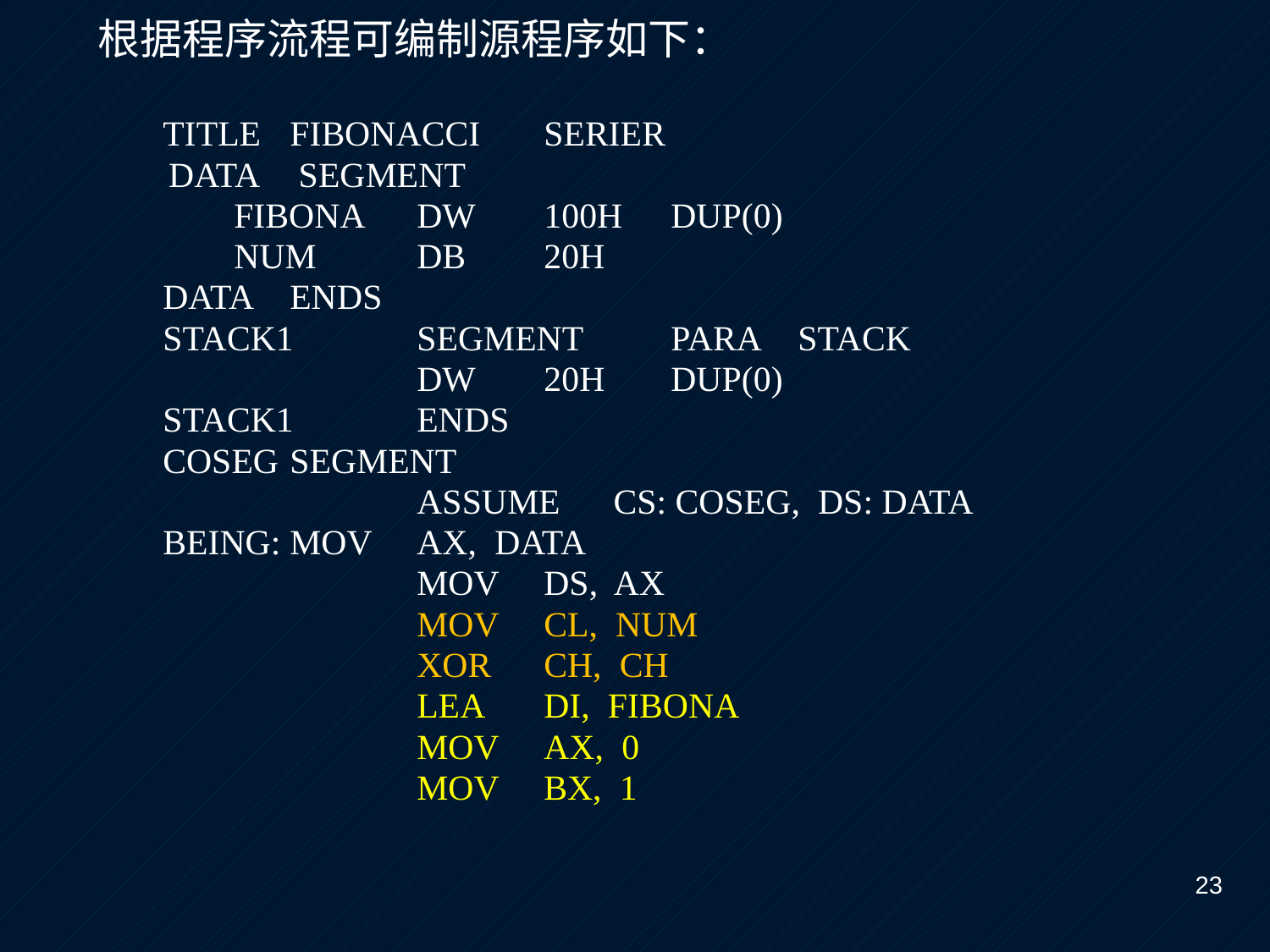

根据程序流程可编制源程序如下：

	TITLE	FIBONACCI	SERIER
        DATA	 SEGMENT
	        FIBONA	DW	100H	DUP(0)
	        NUM     	DB	20H
	DATA	ENDS
	STACK1	SEGMENT	PARA	STACK
			DW	20H	DUP(0)
	STACK1	ENDS
	COSEG	SEGMENT
			ASSUME      CS: COSEG,  DS: DATA
	BEING:	MOV	AX,  DATA
			MOV	DS,  AX
			MOV	CL,  NUM
			XOR	CH,  CH
			LEA	DI,  FIBONA
			MOV	AX,  0
			MOV	BX,  1

23